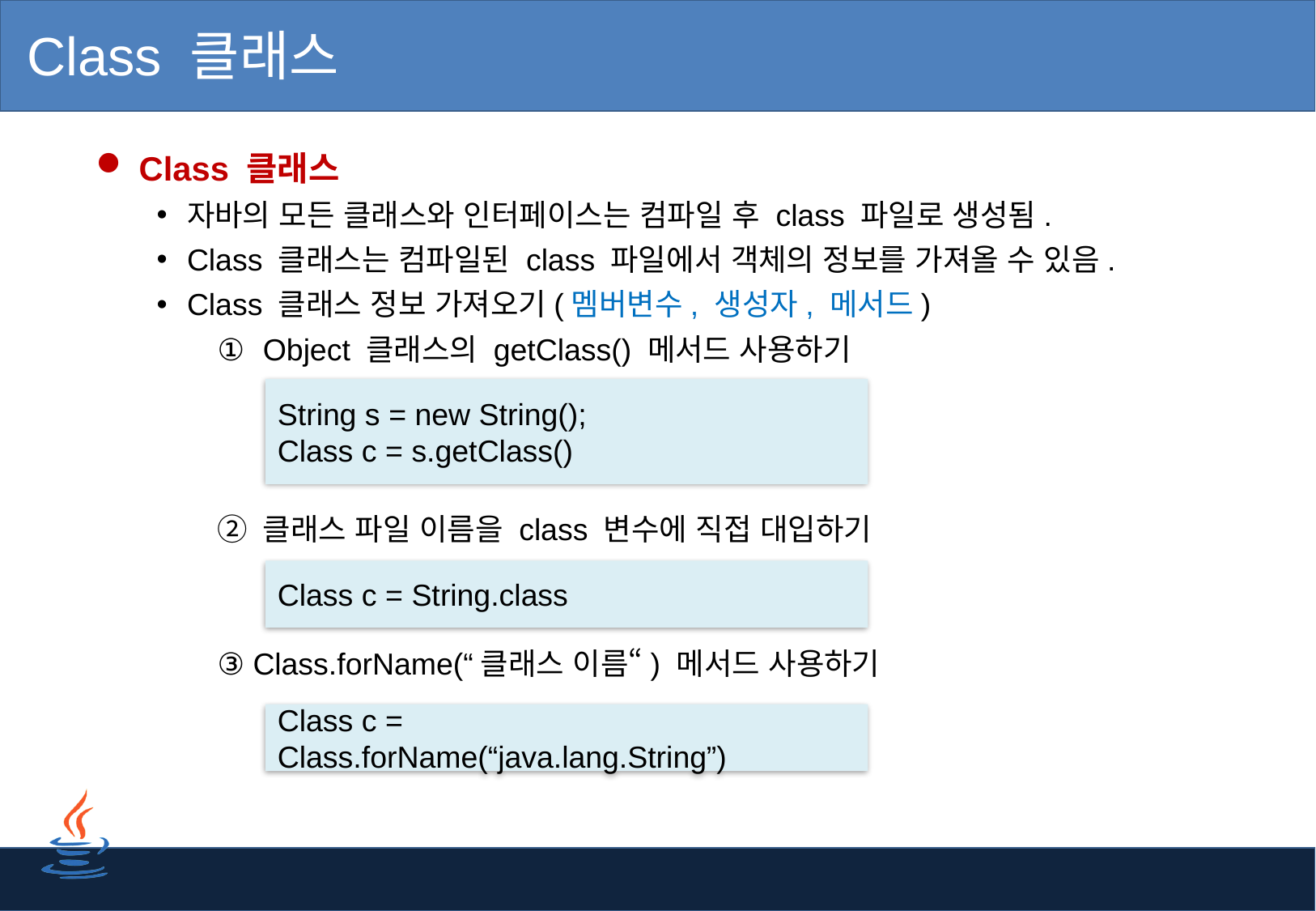

# Class 클래스
 Class 클래스
자바의 모든 클래스와 인터페이스는 컴파일 후 class 파일로 생성됨.
Class 클래스는 컴파일된 class 파일에서 객체의 정보를 가져올 수 있음.
Class 클래스 정보 가져오기(멤버변수, 생성자, 메서드)
Object 클래스의 getClass() 메서드 사용하기

클래스 파일 이름을 class 변수에 직접 대입하기

③ Class.forName(“클래스 이름“) 메서드 사용하기

String s = new String();
Class c = s.getClass()
Class c = String.class
Class c = Class.forName(“java.lang.String”)
37